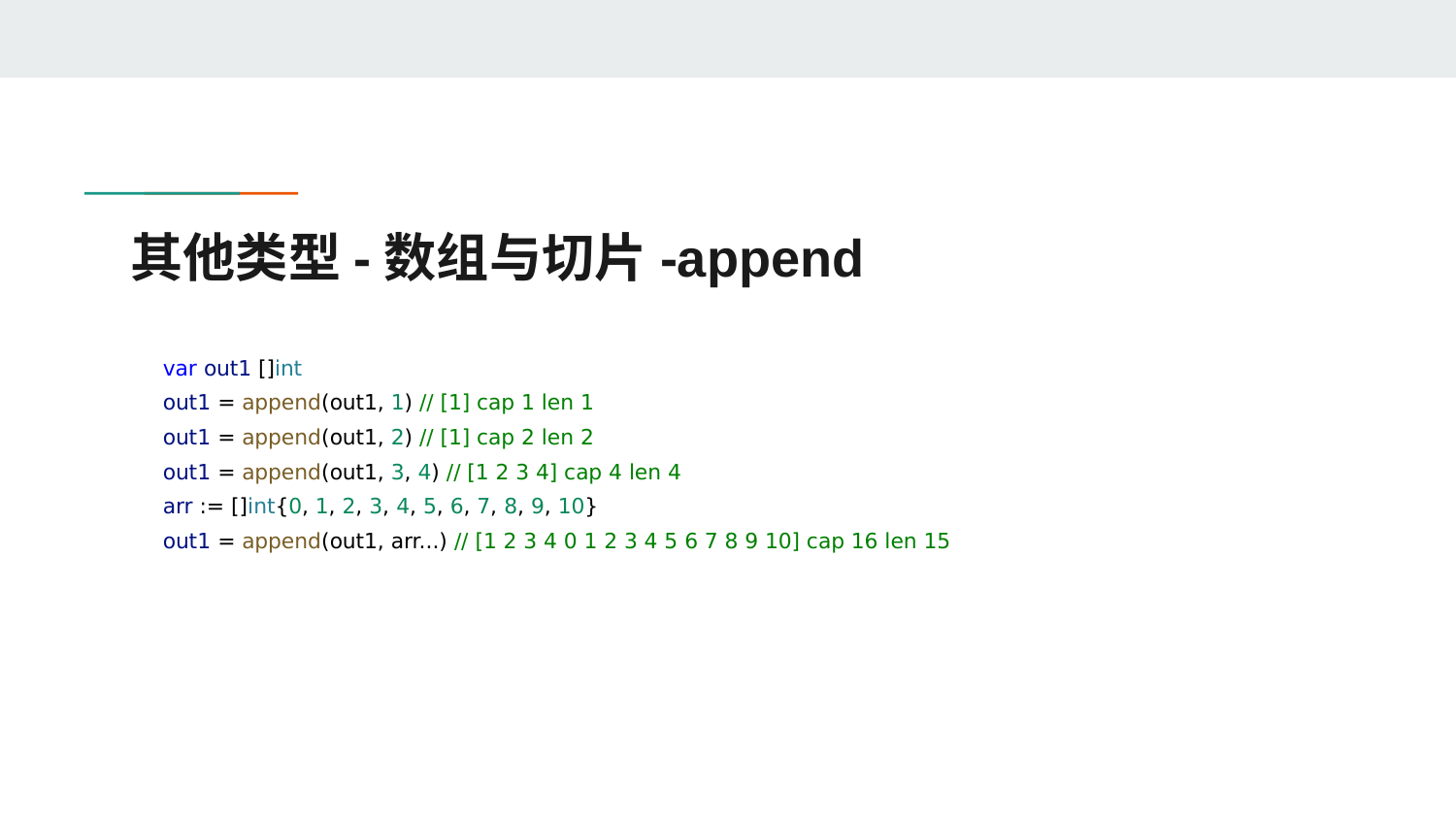

# 其他类型-数组与切片-append
var out1 []int
out1 = append(out1, 1) // [1] cap 1 len 1
out1 = append(out1, 2) // [1] cap 2 len 2
out1 = append(out1, 3, 4) // [1 2 3 4] cap 4 len 4
arr := []int{0, 1, 2, 3, 4, 5, 6, 7, 8, 9, 10}
out1 = append(out1, arr...) // [1 2 3 4 0 1 2 3 4 5 6 7 8 9 10] cap 16 len 15